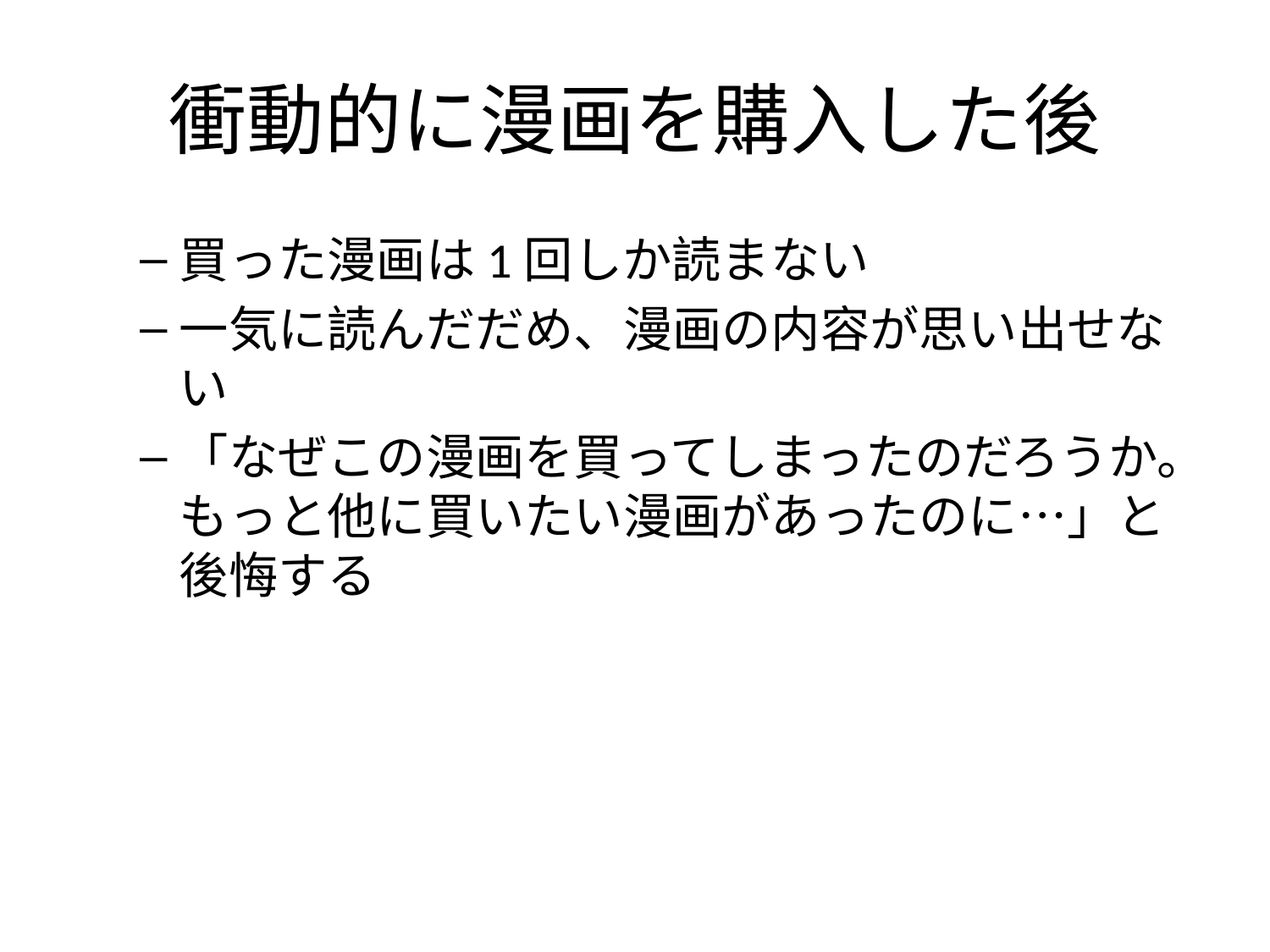

# 衝動的に漫画を購入した後
買った漫画は1回しか読まない
一気に読んだだめ、漫画の内容が思い出せない
「なぜこの漫画を買ってしまったのだろうか。もっと他に買いたい漫画があったのに…」と後悔する